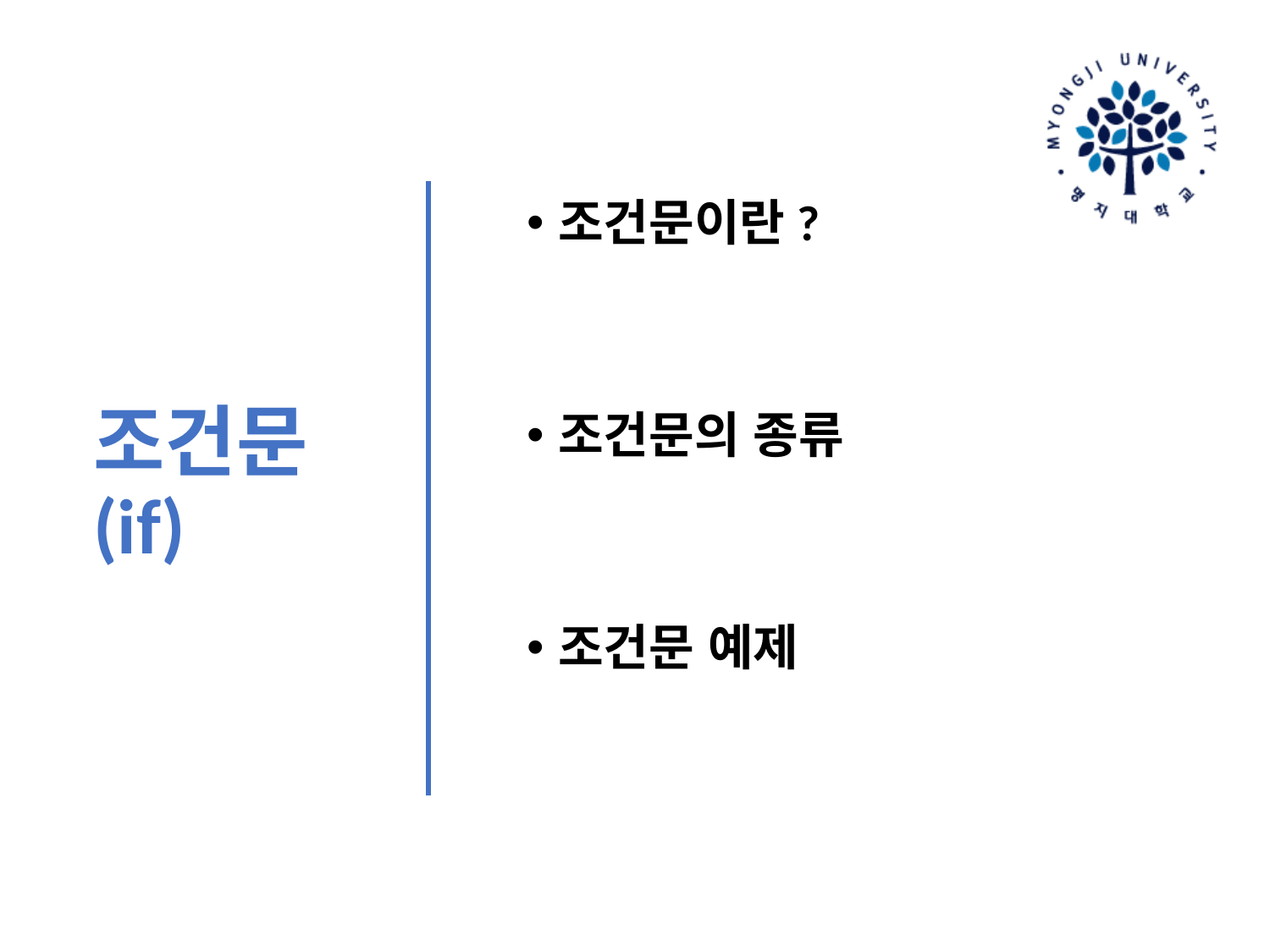

조건문이란?

조건문의 종류

조건문 예제
# 조건문 (if)